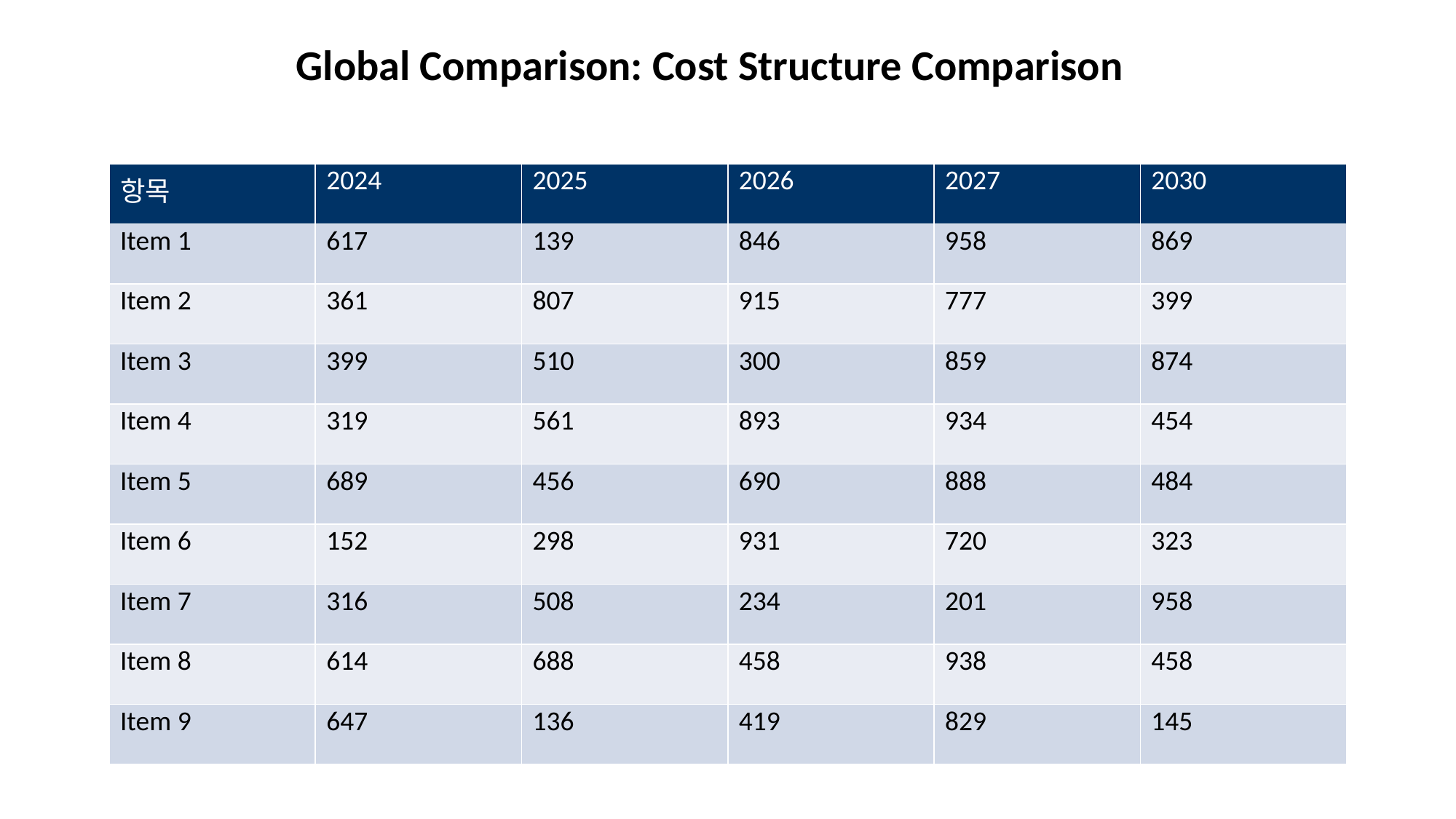

Global Comparison: Cost Structure Comparison
#
| 항목 | 2024 | 2025 | 2026 | 2027 | 2030 |
| --- | --- | --- | --- | --- | --- |
| Item 1 | 617 | 139 | 846 | 958 | 869 |
| Item 2 | 361 | 807 | 915 | 777 | 399 |
| Item 3 | 399 | 510 | 300 | 859 | 874 |
| Item 4 | 319 | 561 | 893 | 934 | 454 |
| Item 5 | 689 | 456 | 690 | 888 | 484 |
| Item 6 | 152 | 298 | 931 | 720 | 323 |
| Item 7 | 316 | 508 | 234 | 201 | 958 |
| Item 8 | 614 | 688 | 458 | 938 | 458 |
| Item 9 | 647 | 136 | 419 | 829 | 145 |